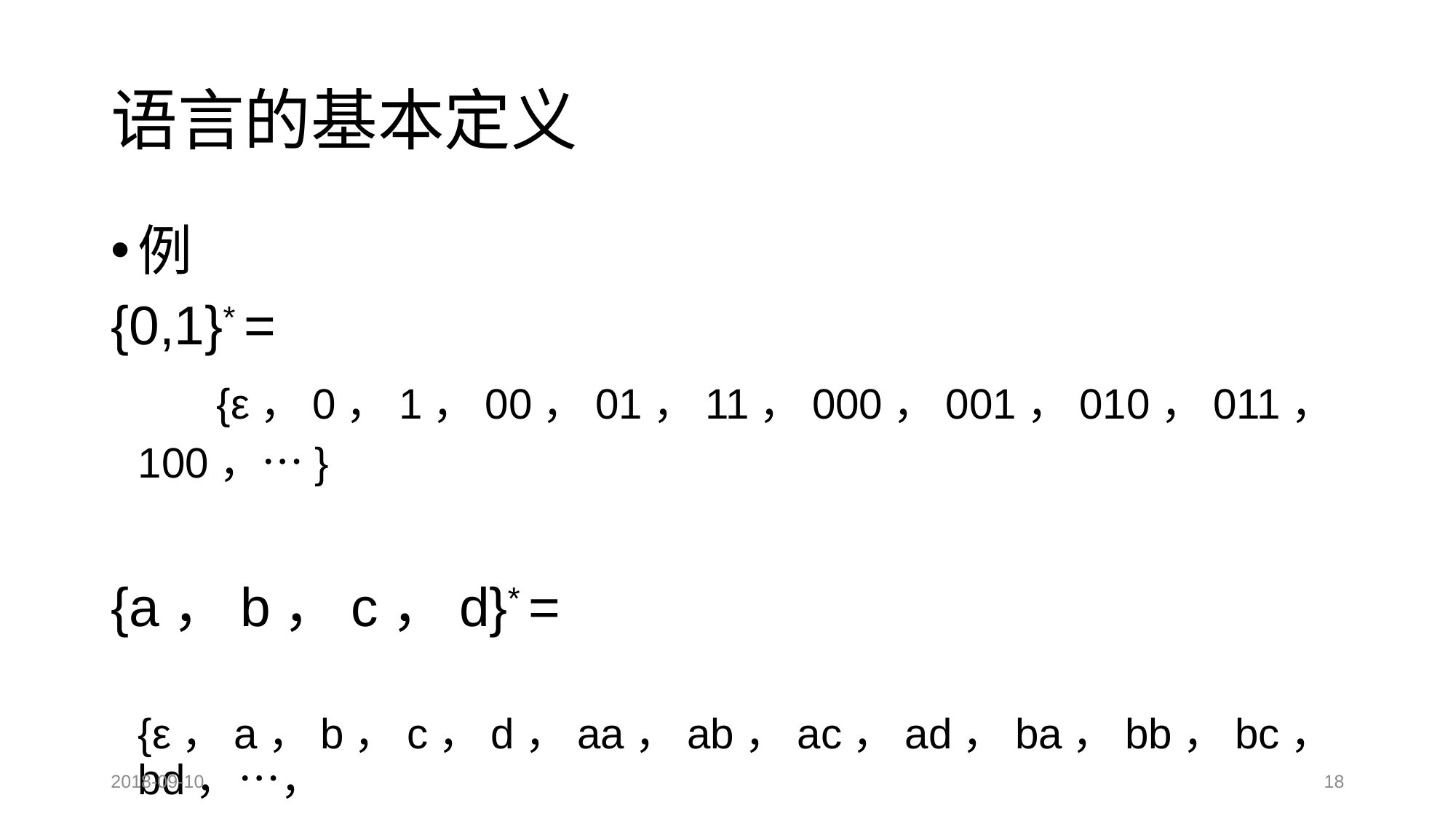

# 语言的基本定义
例
{0,1}* =
       {ε，0，1，00，01，11，000，001，010，011，100，…}

{a，b，c，d}* =
       {ε，a，b，c，d，aa，ab，ac，ad，ba，bb，bc，bd，…，
          aaa，aab，aac，aad，aba，abb，abc，…}
2018-09-10
18